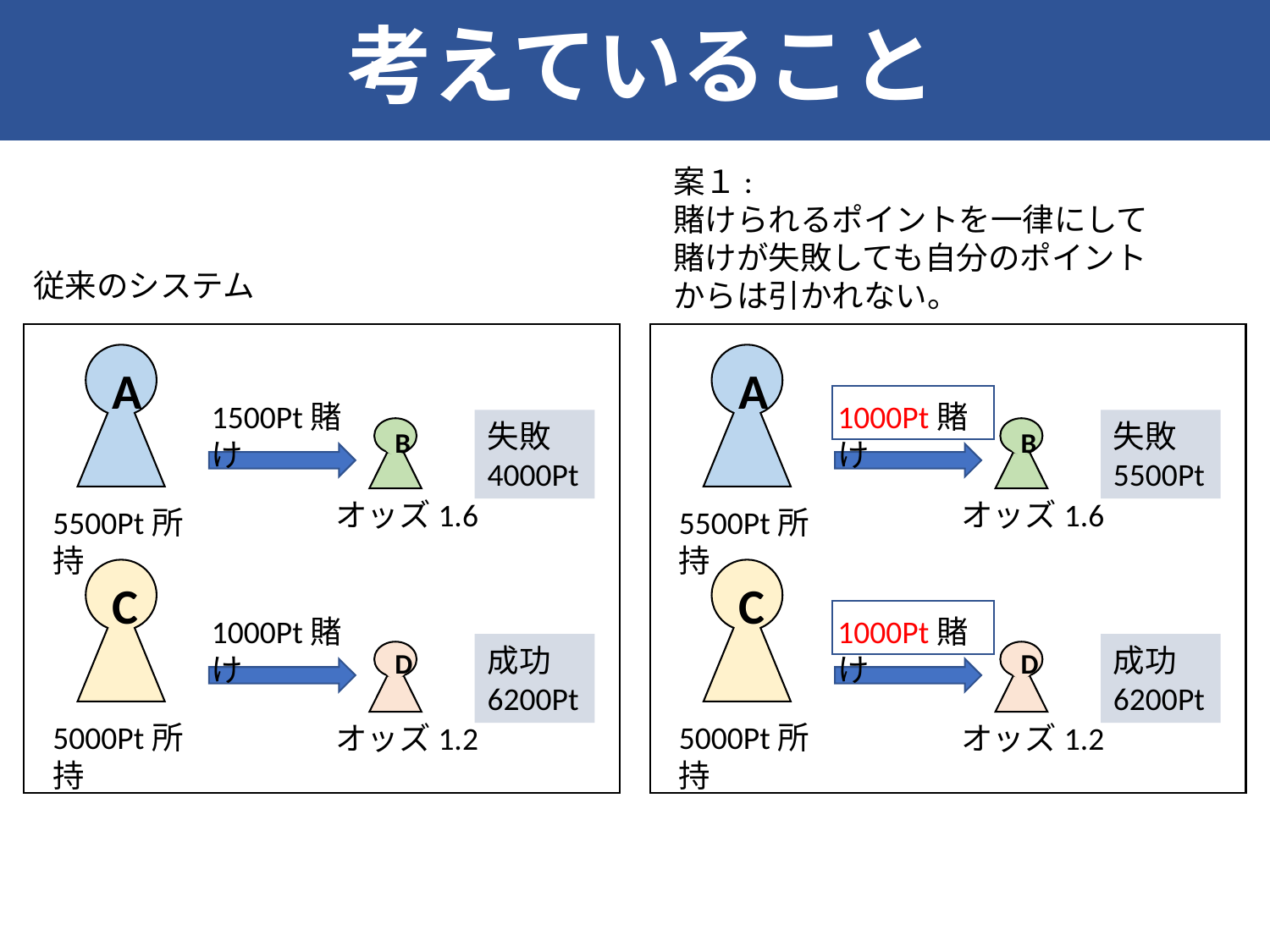

考えていること
案１:
賭けられるポイントを一律にして
賭けが失敗しても自分のポイントからは引かれない。
従来のシステム

A
1000Pt賭け
失敗
5500Pt

B

オッズ1.6
5500Pt所持

C
1000Pt賭け
成功
6200Pt

D

5000Pt所持
オッズ1.2

A

1500Pt賭け
失敗
4000Pt

B

オッズ1.6
5500Pt所持

C

1000Pt賭け
成功
6200Pt

D

5000Pt所持
オッズ1.2